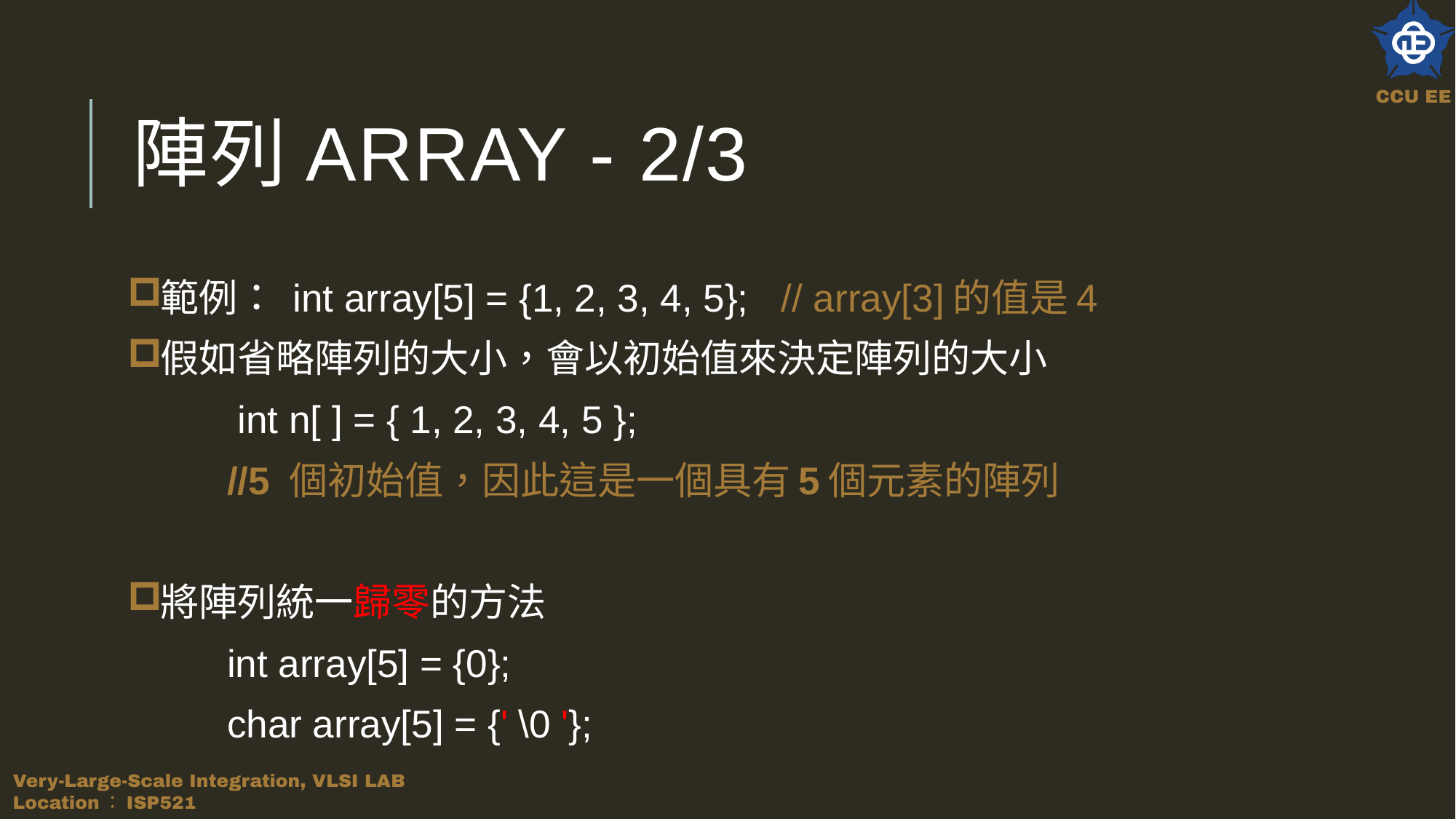

# 陣列Array - 2/3
範例： int array[5] = {1, 2, 3, 4, 5};   // array[3]的值是4
假如省略陣列的大小，會以初始值來決定陣列的大小
	 int n[ ] = { 1, 2, 3, 4, 5 };
	//5 個初始值，因此這是一個具有5個元素的陣列

將陣列統一歸零的方法
	int array[5] = {0};
	char array[5] = {' \0 '};